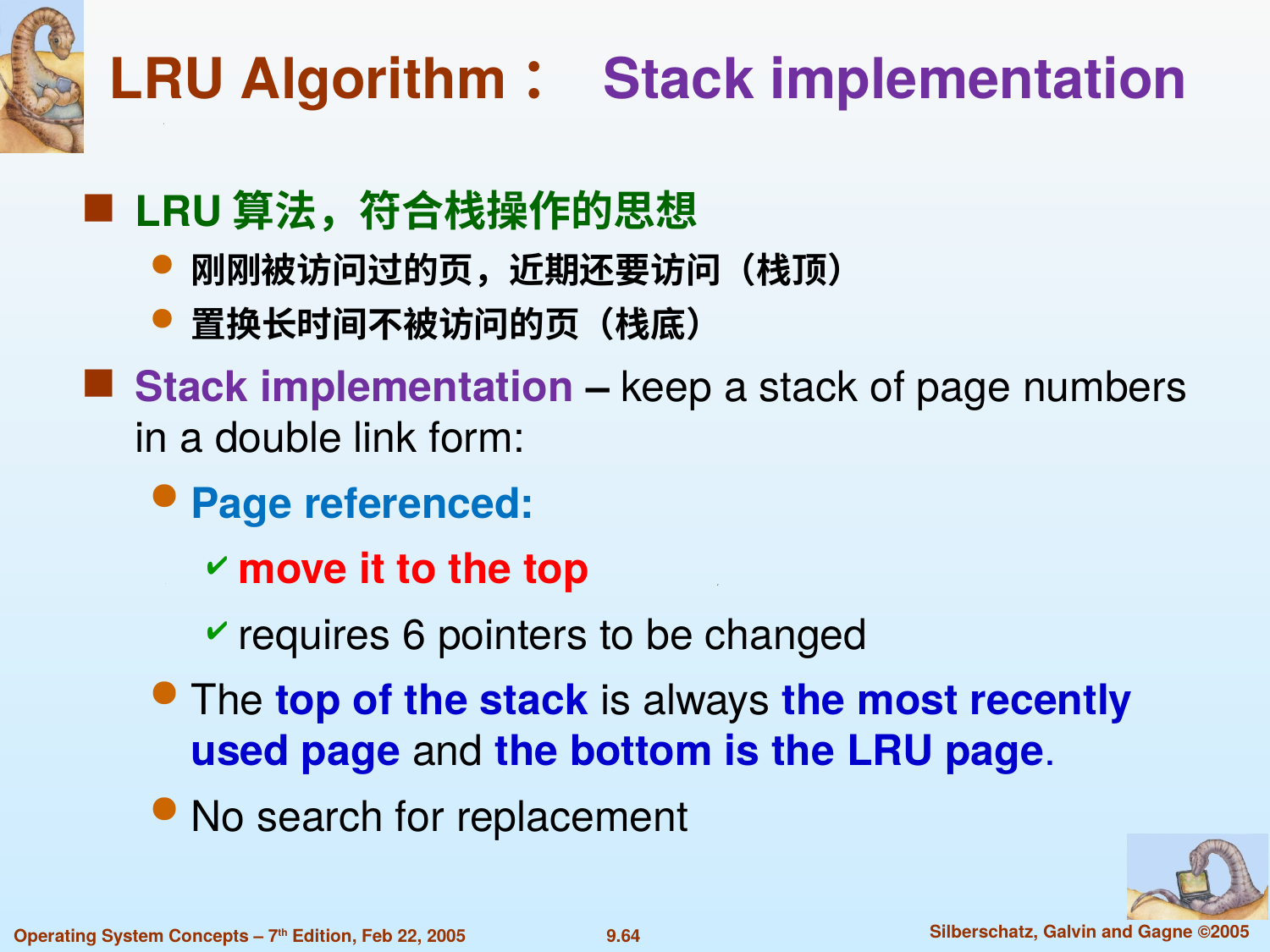

LRU Algorithm： Stack implementation
LRU算法，符合栈操作的思想
刚刚被访问过的页，近期还要访问（栈顶）
置换长时间不被访问的页（栈底）
Stack implementation – keep a stack of page numbers in a double link form:
Page referenced:
move it to the top
requires 6 pointers to be changed
The top of the stack is always the most recently used page and the bottom is the LRU page.
No search for replacement